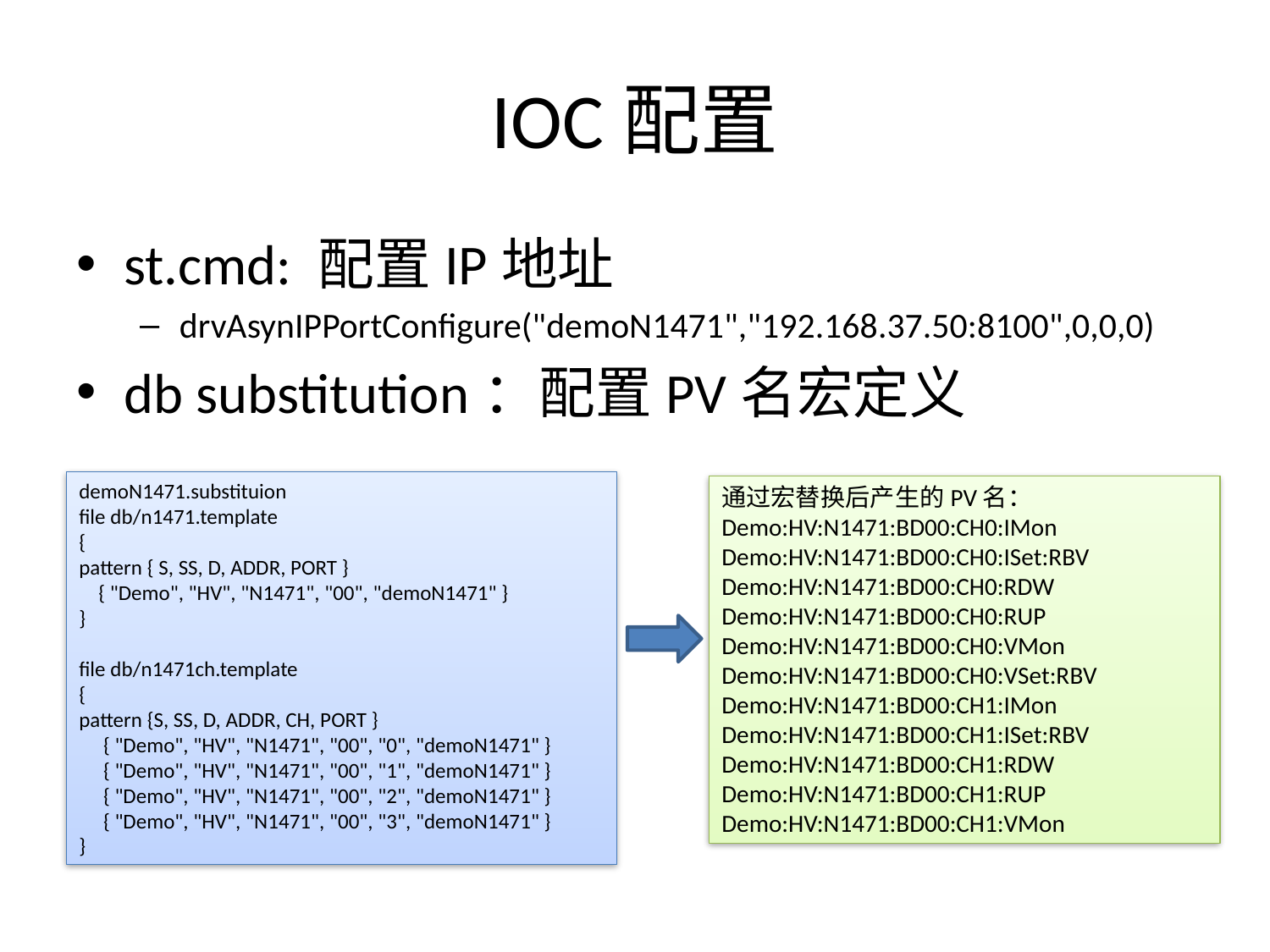

# IOC配置
st.cmd: 配置IP地址
drvAsynIPPortConfigure("demoN1471","192.168.37.50:8100",0,0,0)
db substitution：配置PV名宏定义

demoN1471.substituion
file db/n1471.template
{
pattern { S, SS, D, ADDR, PORT }
    { "Demo", "HV", "N1471", "00", "demoN1471" }
}

file db/n1471ch.template
{
pattern {S, SS, D, ADDR, CH, PORT }
     { "Demo", "HV", "N1471", "00", "0", "demoN1471" }
     { "Demo", "HV", "N1471", "00", "1", "demoN1471" }
     { "Demo", "HV", "N1471", "00", "2", "demoN1471" }
     { "Demo", "HV", "N1471", "00", "3", "demoN1471" }
}
通过宏替换后产生的PV名：
Demo:HV:N1471:BD00:CH0:IMon
Demo:HV:N1471:BD00:CH0:ISet:RBV
Demo:HV:N1471:BD00:CH0:RDW
Demo:HV:N1471:BD00:CH0:RUP
Demo:HV:N1471:BD00:CH0:VMon
Demo:HV:N1471:BD00:CH0:VSet:RBV
Demo:HV:N1471:BD00:CH1:IMon
Demo:HV:N1471:BD00:CH1:ISet:RBV
Demo:HV:N1471:BD00:CH1:RDW
Demo:HV:N1471:BD00:CH1:RUP
Demo:HV:N1471:BD00:CH1:VMon